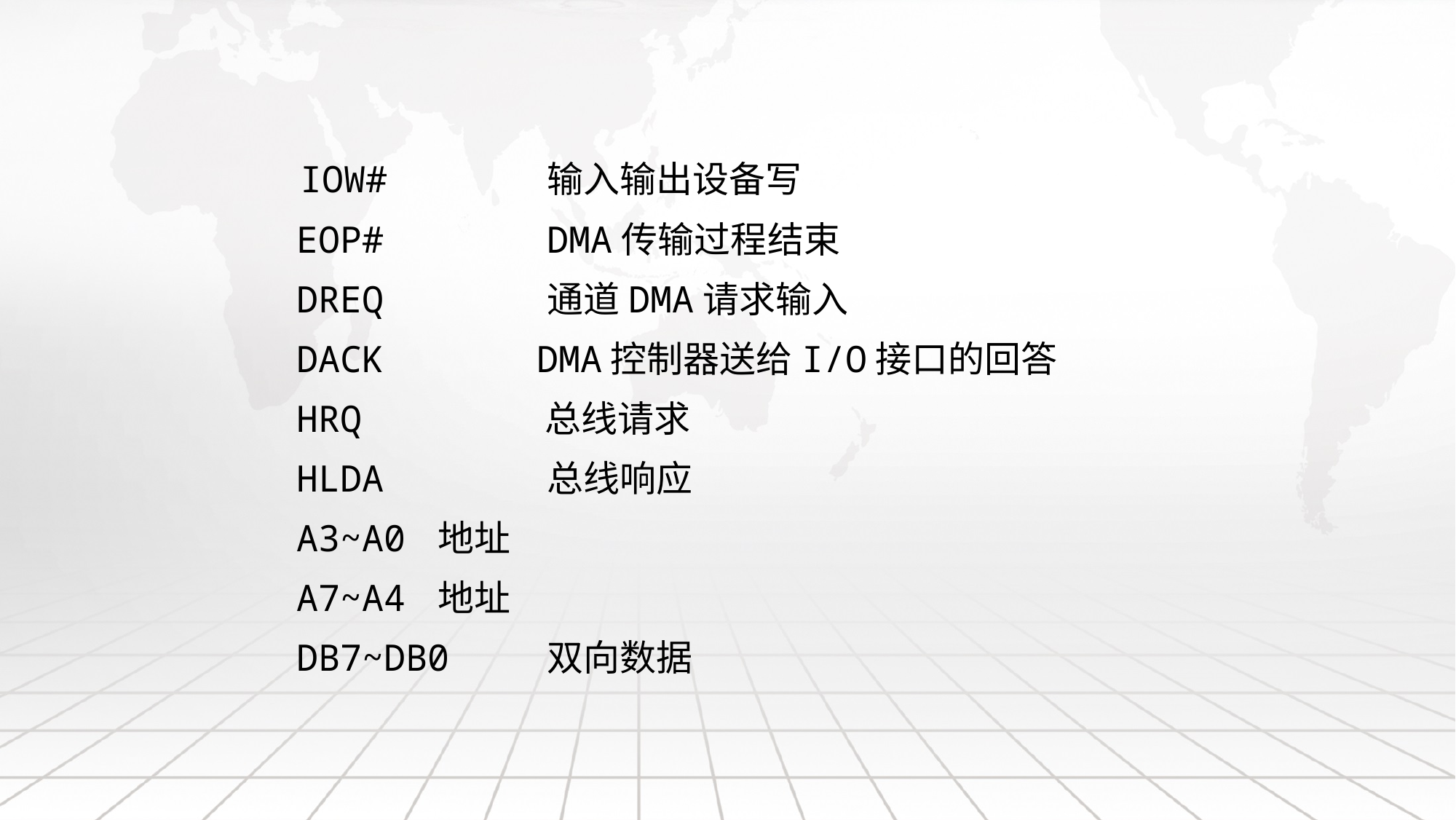

IOW#		输入输出设备写
 EOP#		DMA传输过程结束
 DREQ		通道DMA请求输入
 DACK       DMA控制器送给I/O接口的回答
 HRQ        总线请求
 HLDA		总线响应
 A3~A0	地址
 A7~A4	地址
 DB7~DB0	双向数据